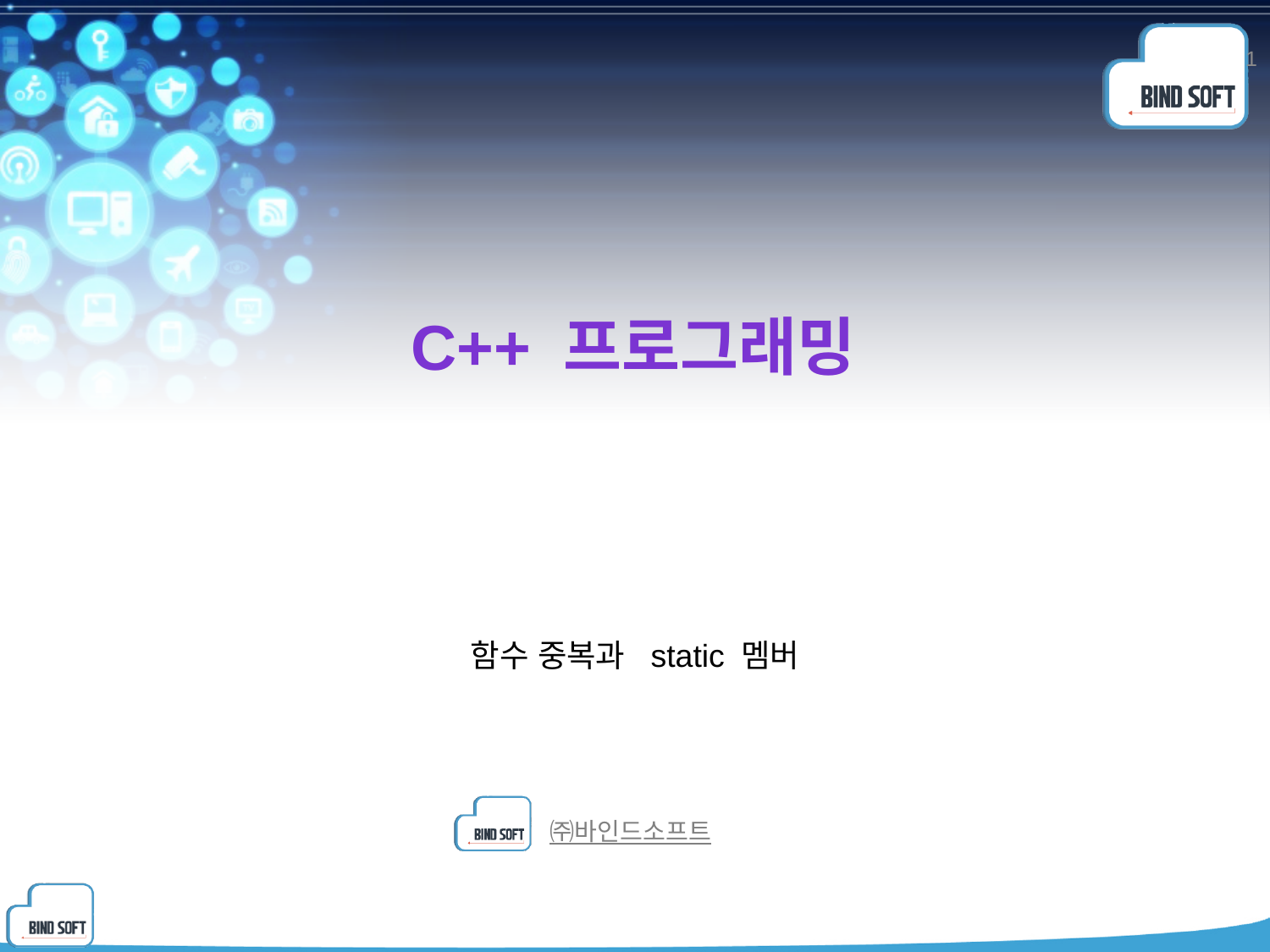

1
# C++ 프로그래밍
함수 중복과  static 멤버